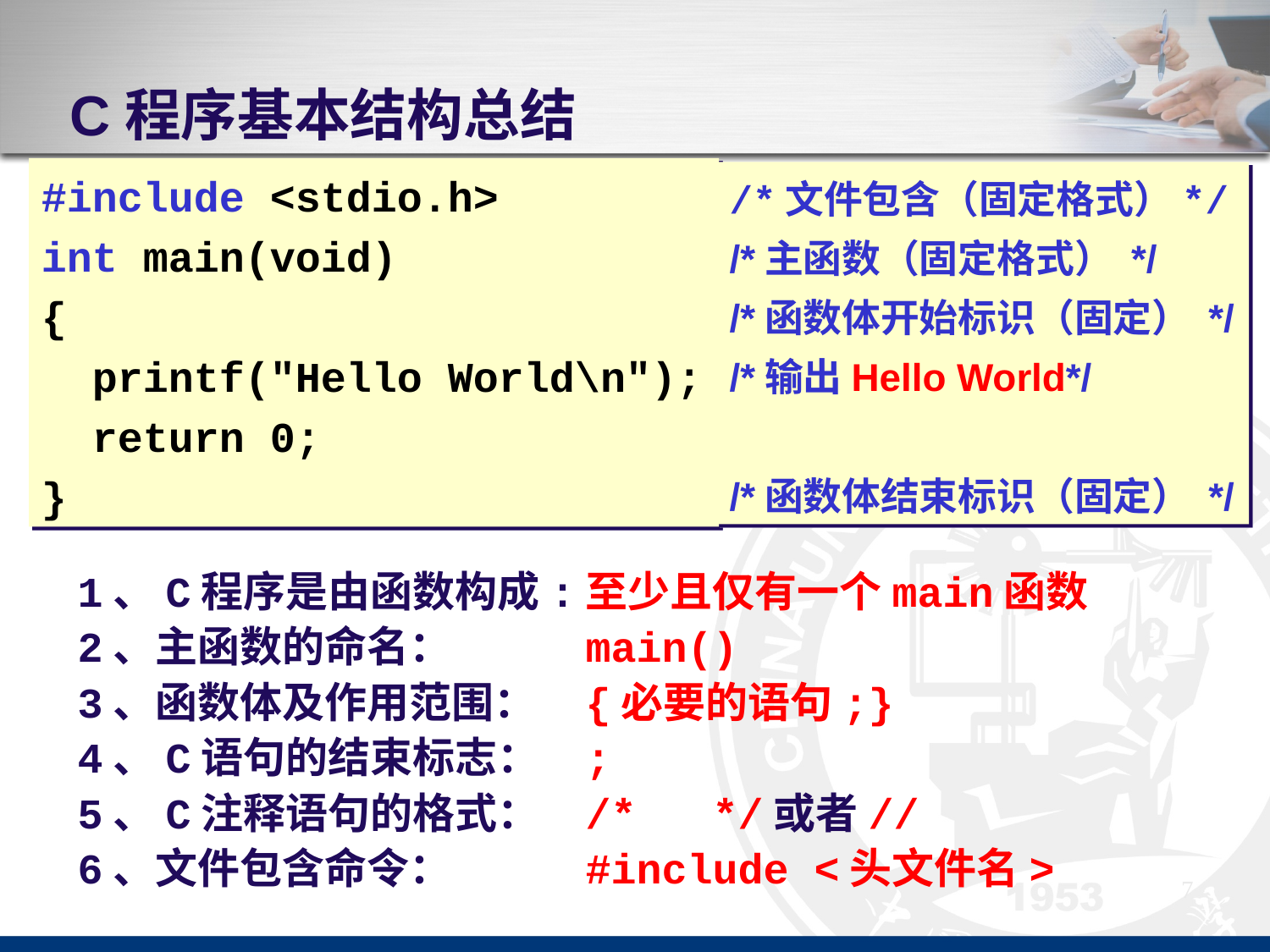

# C程序基本结构总结
#include <stdio.h>
int main(void)
{
  printf("Hello World\n");
  return 0;
}
/*文件包含（固定格式）*/
/*主函数（固定格式） */
/*函数体开始标识（固定） */
/*输出Hello World*/

/*函数体结束标识（固定） */
1、C程序是由函数构成:	至少且仅有一个main函数
2、主函数的命名：		main()
3、函数体及作用范围：	{必要的语句;}
4、C语句的结束标志：	;
5、C注释语句的格式：	/*   */或者//
6、文件包含命令：		#include <头文件名>
7